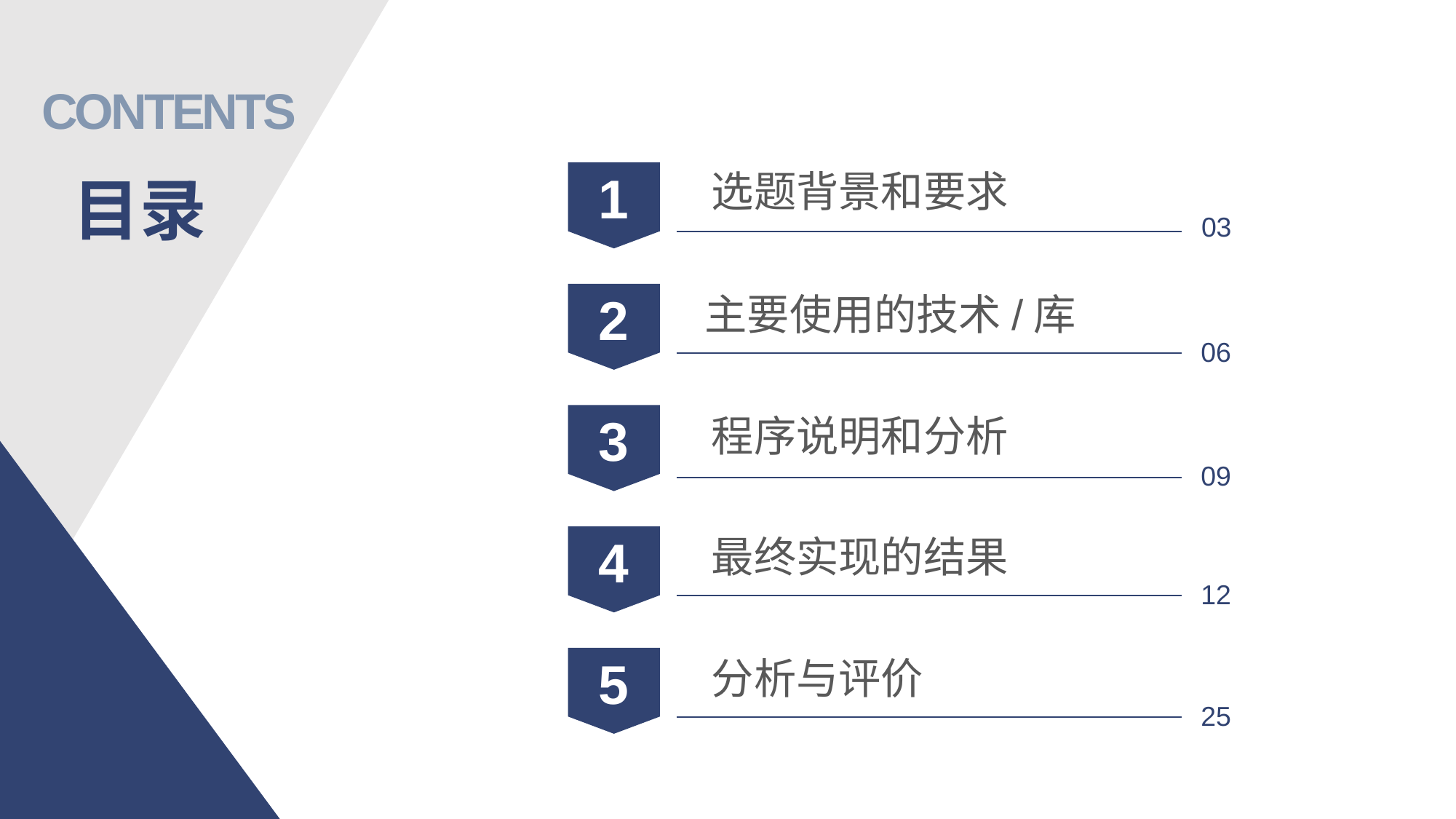

CONTENTS
选题背景和要求
目录
1
03
主要使用的技术/库
2
06
程序说明和分析
3

09
最终实现的结果
4
12
分析与评价
5
25